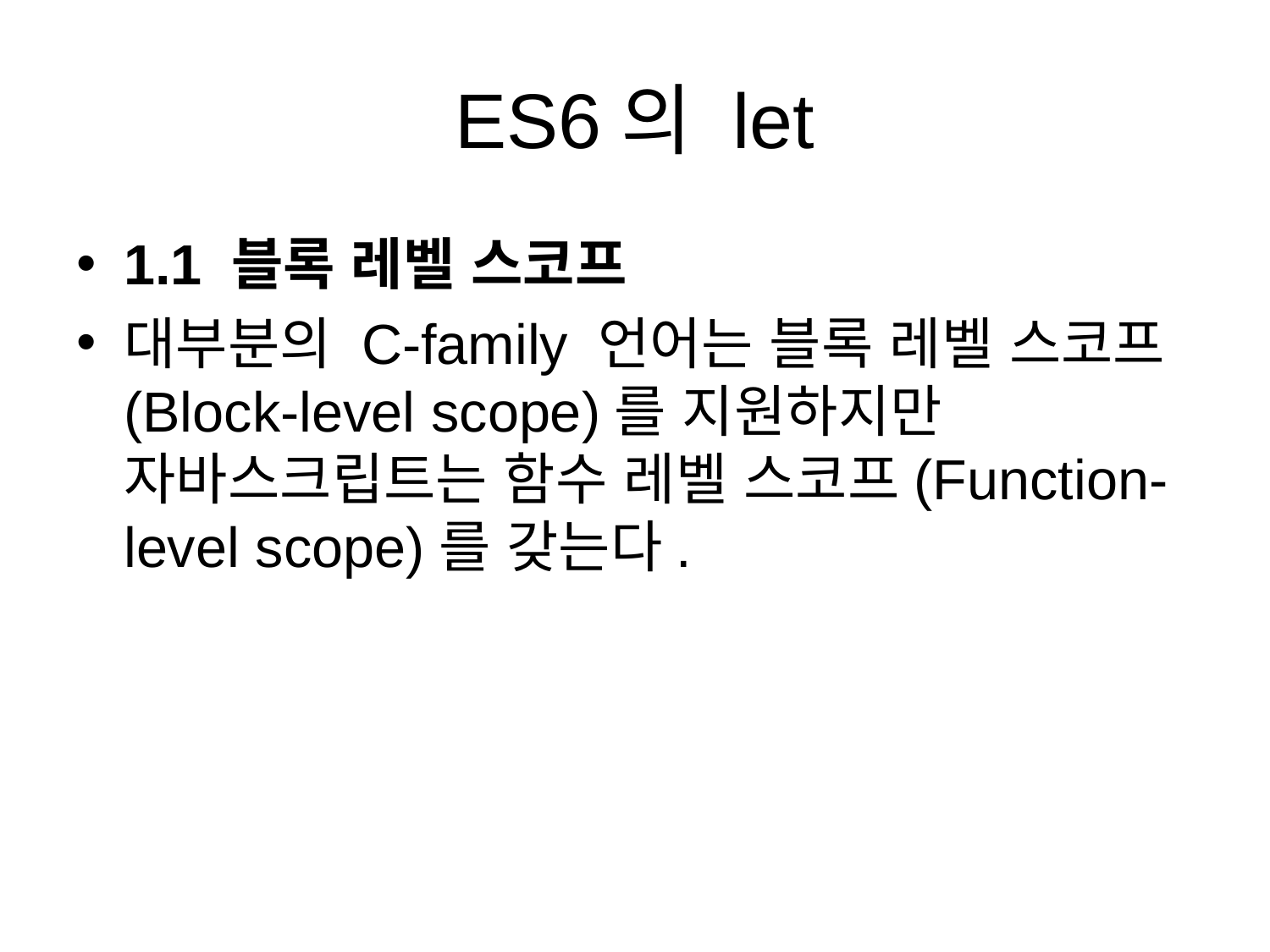

# ES6의 let
1.1 블록 레벨 스코프
대부분의 C-family 언어는 블록 레벨 스코프(Block-level scope)를 지원하지만 자바스크립트는 함수 레벨 스코프(Function-level scope)를 갖는다.